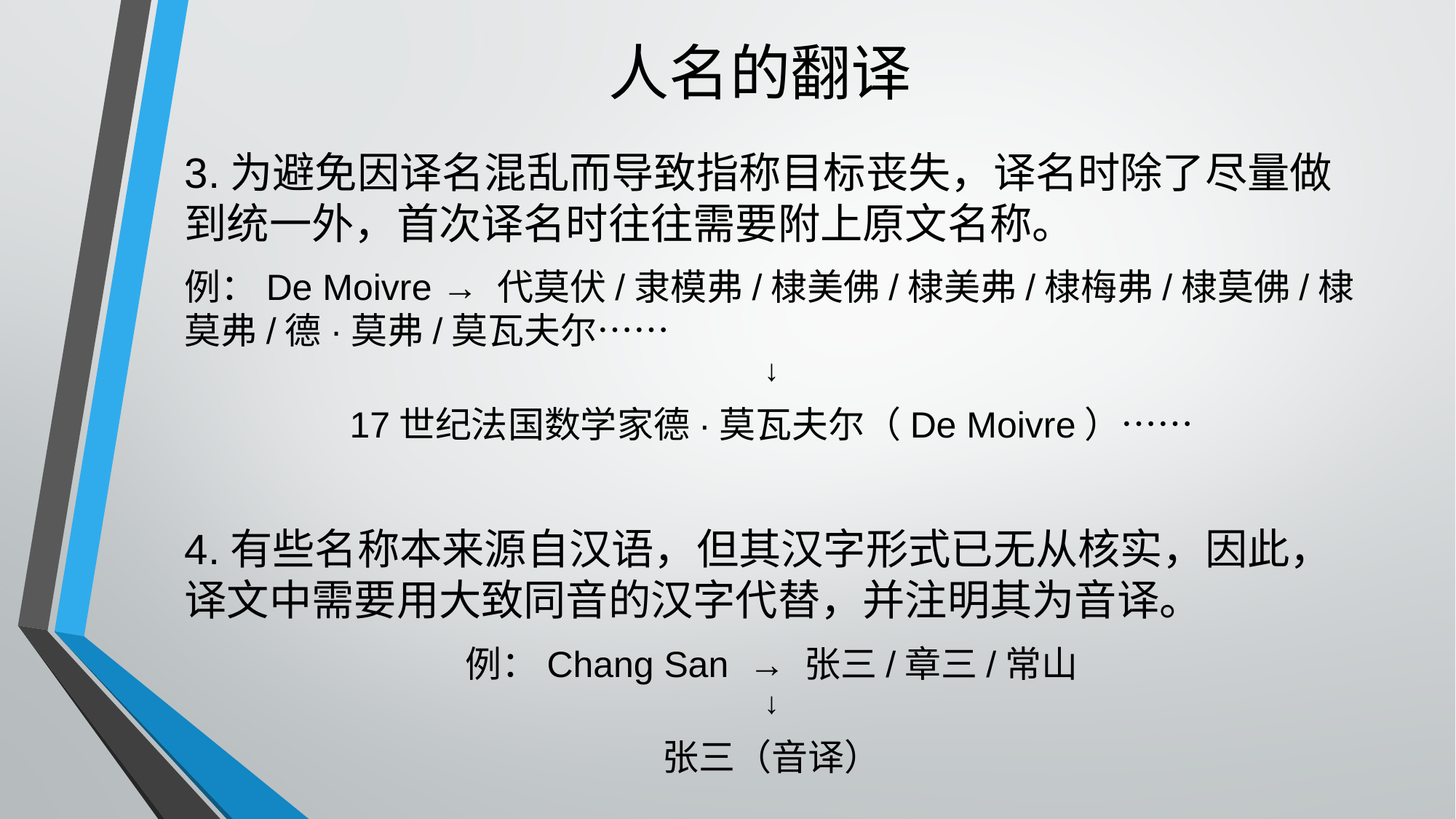

# 人名的翻译
3.为避免因译名混乱而导致指称目标丧失，译名时除了尽量做到统一外，首次译名时往往需要附上原文名称。
例：De Moivre → 代莫伏/隶模弗/棣美佛/棣美弗/棣梅弗/棣莫佛/棣莫弗/德·莫弗/莫瓦夫尔……
↓
17世纪法国数学家德·莫瓦夫尔（De Moivre）……

4.有些名称本来源自汉语，但其汉字形式已无从核实，因此，译文中需要用大致同音的汉字代替，并注明其为音译。
例：Chang San  → 张三/章三/常山
↓
张三（音译）